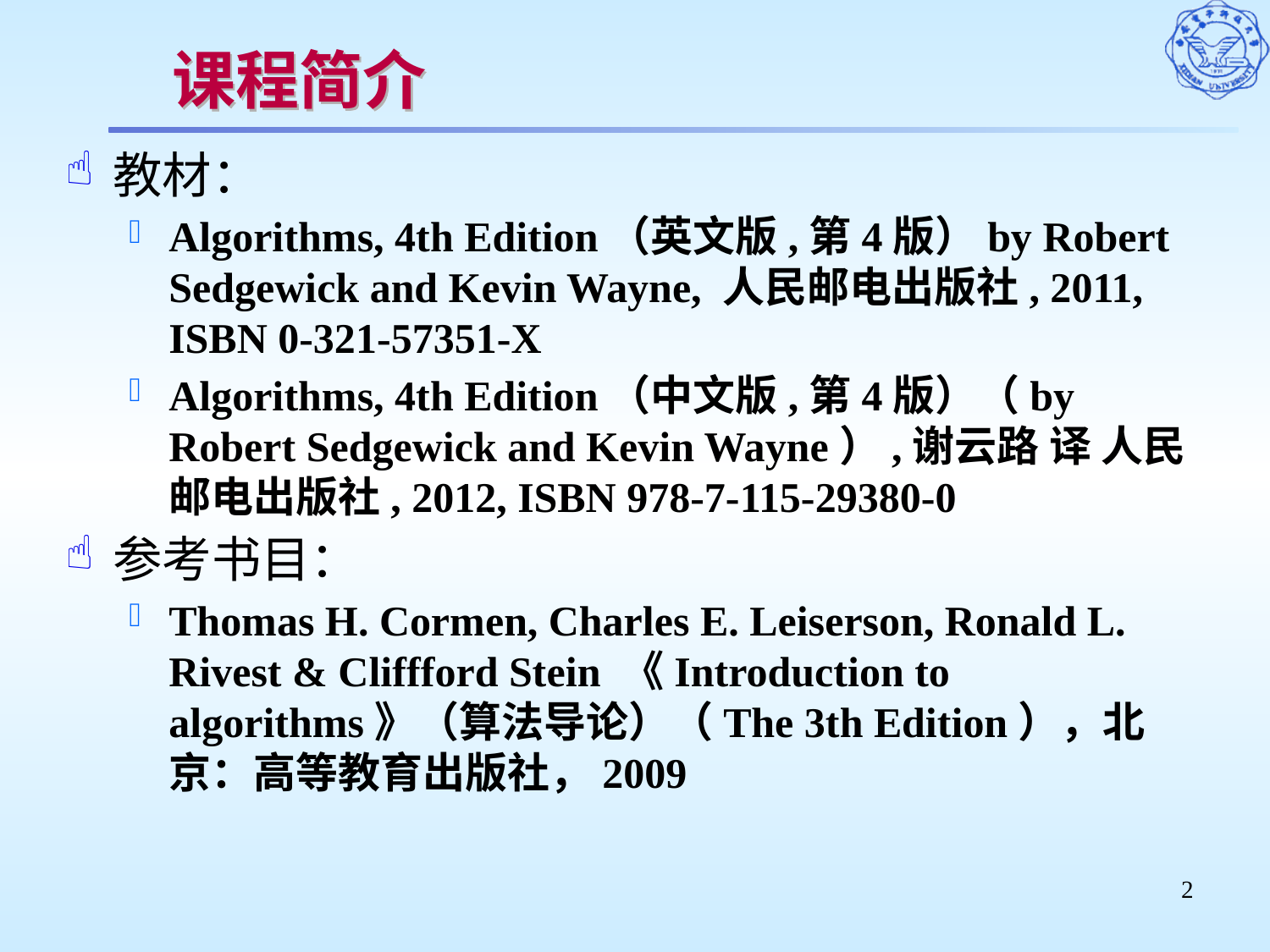

# 课程简介
教材：
Algorithms, 4th Edition（英文版,第4版）by Robert Sedgewick and Kevin Wayne, 人民邮电出版社, 2011, ISBN 0-321-57351-X
Algorithms, 4th Edition（中文版,第4版）（by Robert Sedgewick and Kevin Wayne）,谢云路 译 人民邮电出版社, 2012, ISBN 978-7-115-29380-0
参考书目：
Thomas H. Cormen, Charles E. Leiserson, Ronald L. Rivest & Cliffford Stein 《Introduction to algorithms》（算法导论）（The 3th Edition），北京：高等教育出版社，2009
2